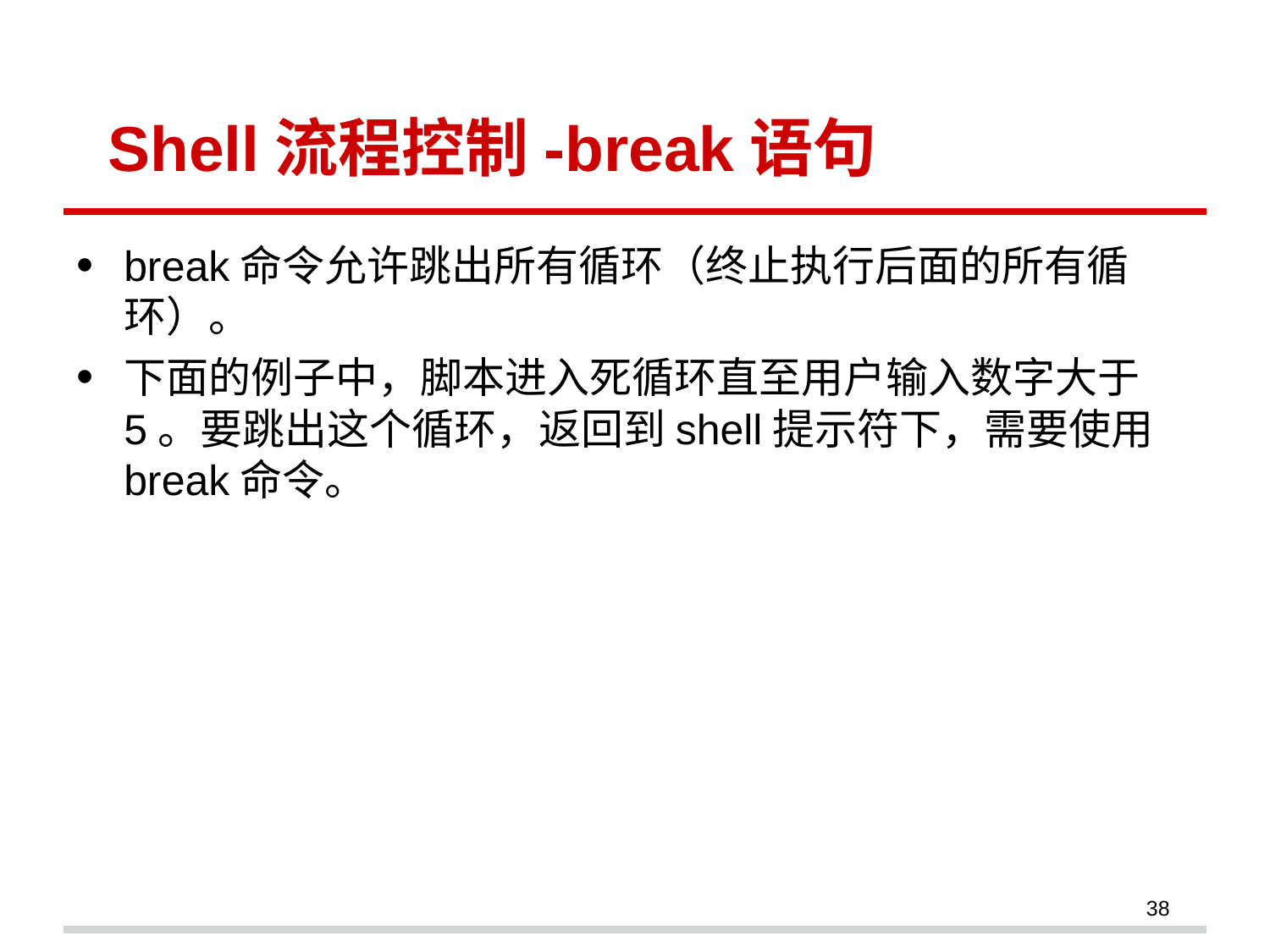

# Shell流程控制-break语句
break命令允许跳出所有循环（终止执行后面的所有循环）。
下面的例子中，脚本进入死循环直至用户输入数字大于5。要跳出这个循环，返回到shell提示符下，需要使用break命令。

38